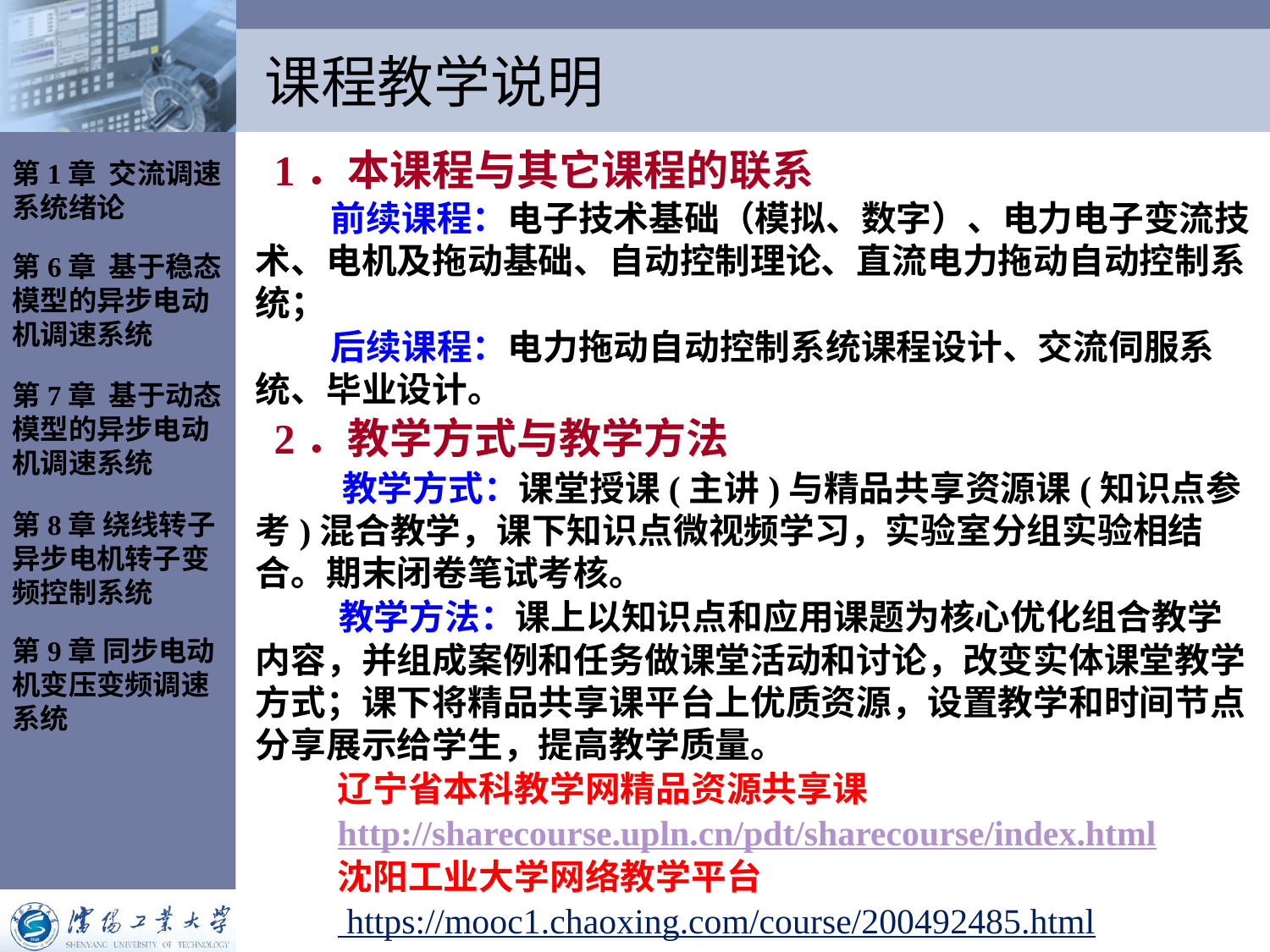

课程教学说明
1．本课程与其它课程的联系
      前续课程：电子技术基础（模拟、数字）、电力电子变流技术、电机及拖动基础、自动控制理论、直流电力拖动自动控制系统；
      后续课程：电力拖动自动控制系统课程设计、交流伺服系统、毕业设计。
2．教学方式与教学方法
       教学方式：课堂授课(主讲)与精品共享资源课(知识点参考)混合教学，课下知识点微视频学习，实验室分组实验相结合。期末闭卷笔试考核。
       教学方法：课上以知识点和应用课题为核心优化组合教学内容，并组成案例和任务做课堂活动和讨论，改变实体课堂教学方式；课下将精品共享课平台上优质资源，设置教学和时间节点分享展示给学生，提高教学质量。
辽宁省本科教学网精品资源共享课
http://sharecourse.upln.cn/pdt/sharecourse/index.html
沈阳工业大学网络教学平台
 https://mooc1.chaoxing.com/course/200492485.html
第1章  交流调速系统绪论
第6章  基于稳态模型的异步电动机调速系统
第7章  基于动态模型的异步电动机调速系统
第8章 绕线转子异步电机转子变频控制系统
第9章 同步电动机变压变频调速系统